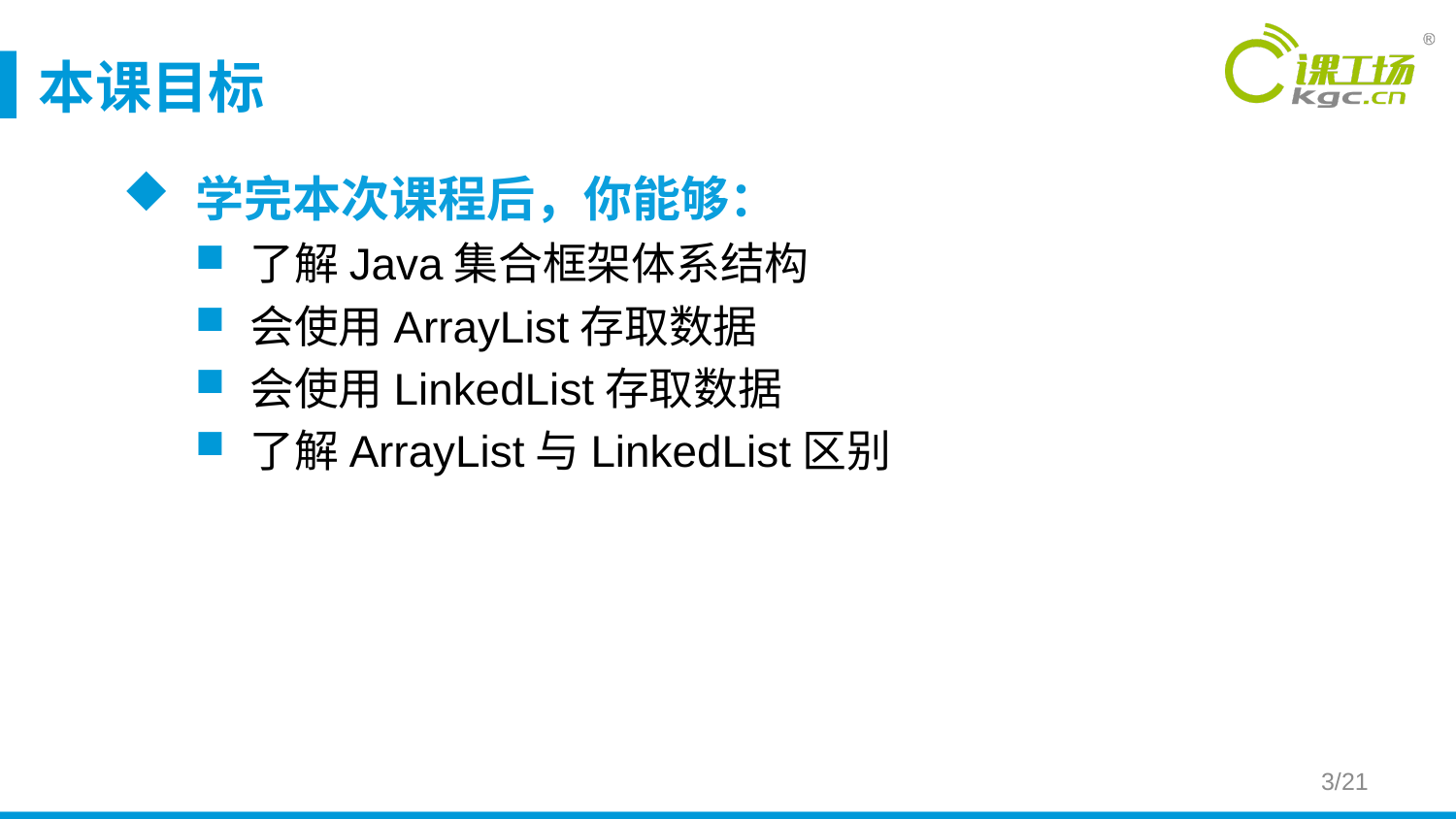

# 本课目标
学完本次课程后，你能够：
了解Java集合框架体系结构
会使用ArrayList存取数据
会使用LinkedList存取数据
了解ArrayList与LinkedList区别

3/21
6 / 38